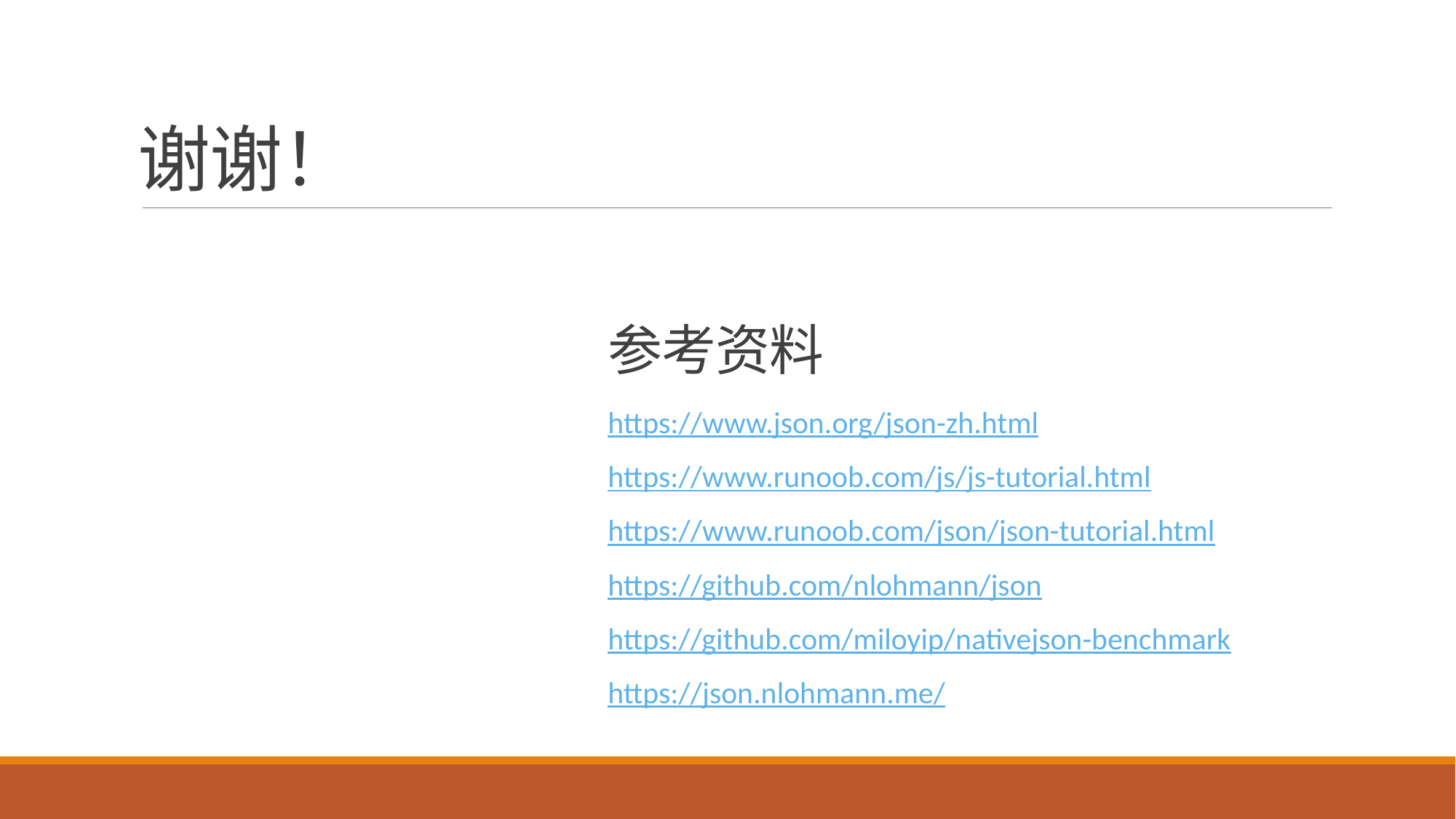

谢谢！
# 参考资料
https://www.json.org/json-zh.html
https://www.runoob.com/js/js-tutorial.html
https://www.runoob.com/json/json-tutorial.html
https://github.com/nlohmann/json
https://github.com/miloyip/nativejson-benchmark
https://json.nlohmann.me/